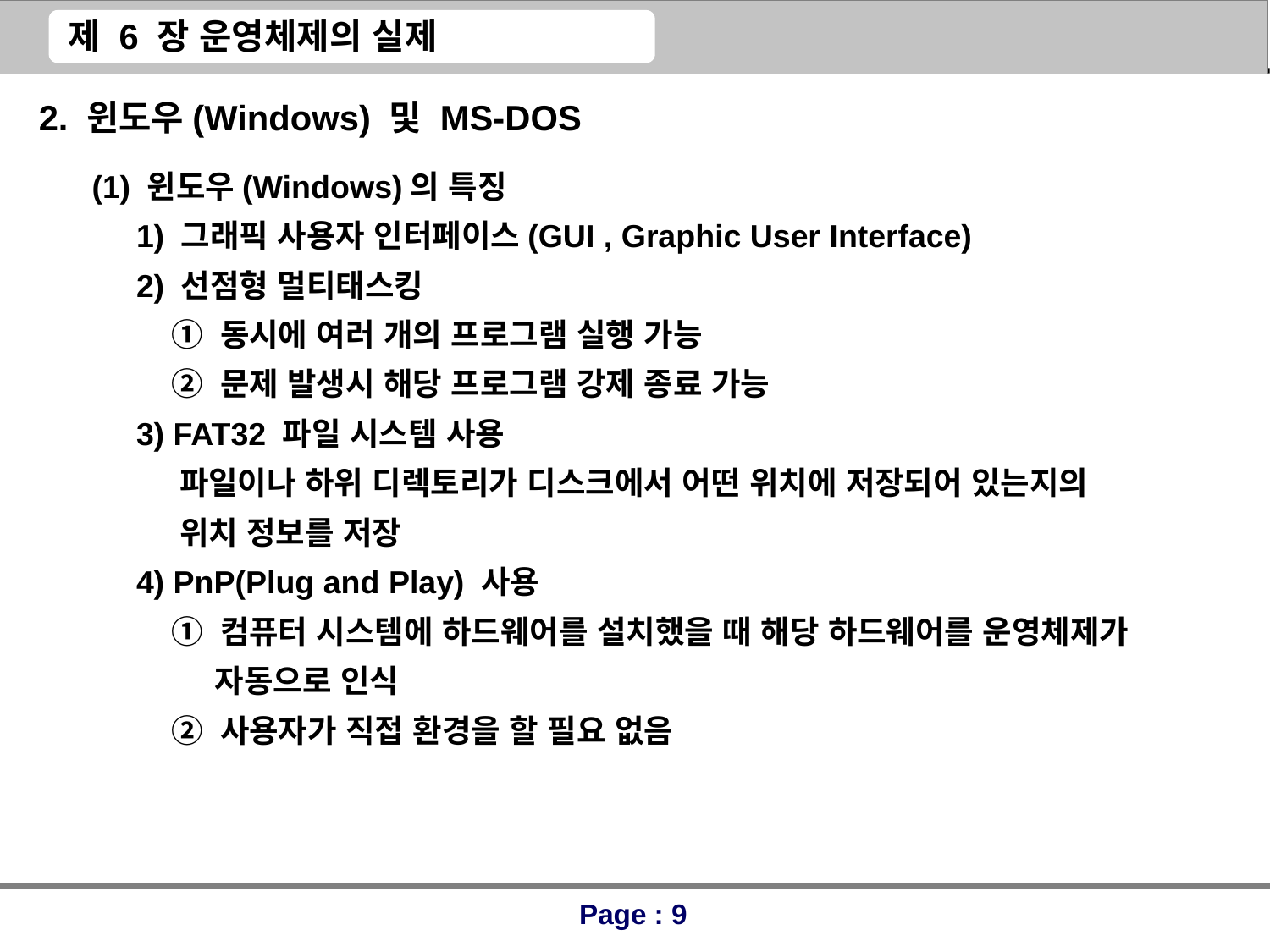

2. 윈도우(Windows) 및 MS-DOS
(1) 윈도우(Windows)의 특징
     1) 그래픽 사용자 인터페이스(GUI , Graphic User Interface)
     2) 선점형 멀티태스킹
         ① 동시에 여러 개의 프로그램 실행 가능
         ② 문제 발생시 해당 프로그램 강제 종료 가능
     3) FAT32 파일 시스템 사용
         파일이나 하위 디렉토리가 디스크에서 어떤 위치에 저장되어 있는지의
         위치 정보를 저장
     4) PnP(Plug and Play) 사용
         ① 컴퓨터 시스템에 하드웨어를 설치했을 때 해당 하드웨어를 운영체제가
             자동으로 인식
         ② 사용자가 직접 환경을 할 필요 없음
Page : 9